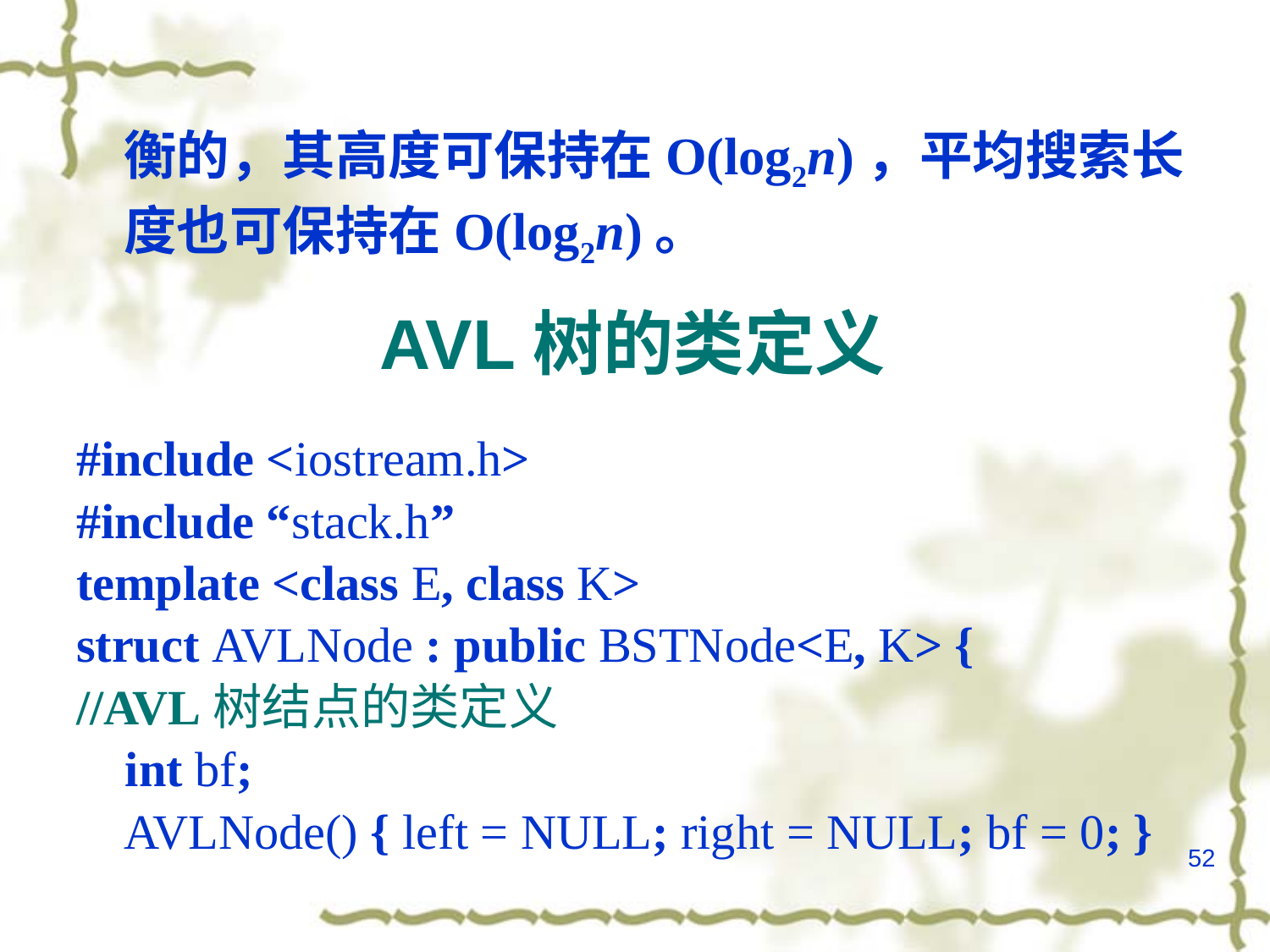

衡的，其高度可保持在O(log2n)，平均搜索长度也可保持在O(log2n)。

#include <iostream.h>
#include “stack.h”
template <class E, class K>
struct AVLNode : public BSTNode<E, K> {
//AVL树结点的类定义
    int bf;
	AVLNode() { left = NULL; right = NULL; bf = 0; }
# AVL树的类定义
52